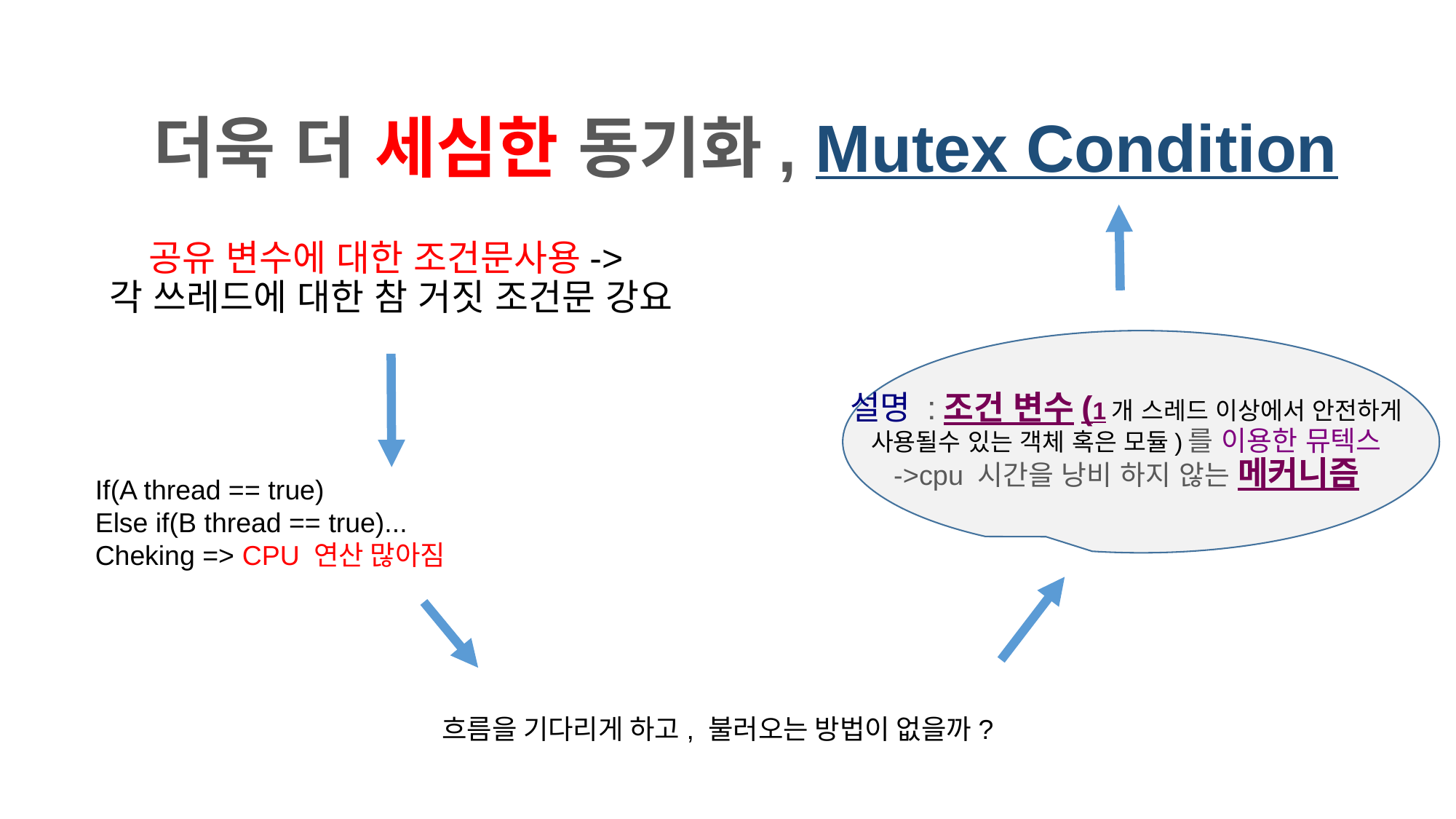

더욱 더 세심한 동기화, Mutex Condition
공유 변수에 대한 조건문사용->
각 쓰레드에 대한 참 거짓 조건문 강요

설명 :조건 변수(1개 스레드 이상에서 안전하게 사용될수 있는 객체 혹은 모듈)를 이용한 뮤텍스
->cpu 시간을 낭비 하지 않는 메커니즘
If(A thread == true)
Else if(B thread == true)...
Cheking => CPU 연산 많아짐
흐름을 기다리게 하고, 불러오는 방법이 없을까?